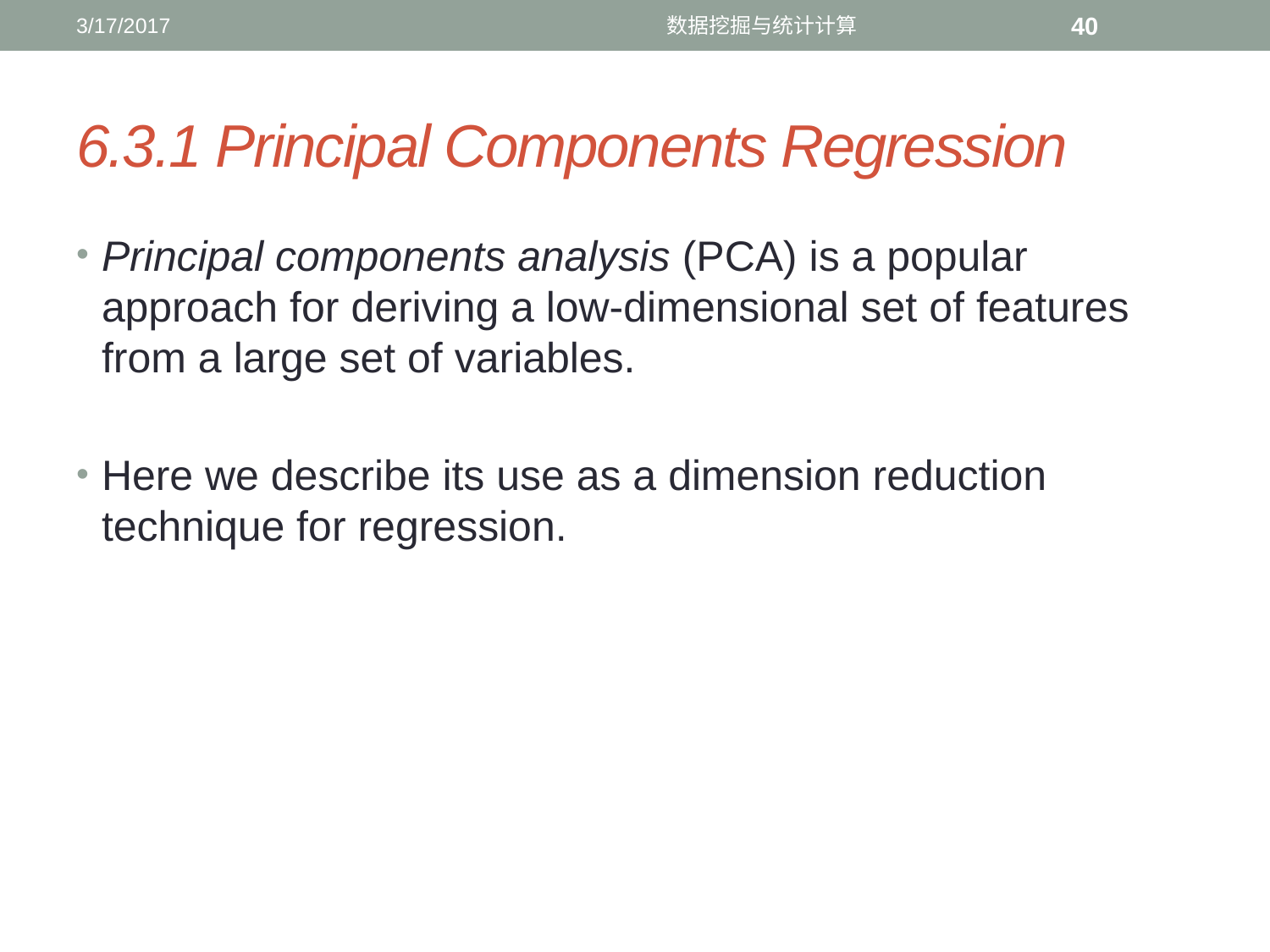

3/17/2017
数据挖掘与统计计算
40
# 6.3.1 Principal Components Regression
Principal components analysis (PCA) is a popular approach for deriving a low-dimensional set of features from a large set of variables.

Here we describe its use as a dimension reduction technique for regression.